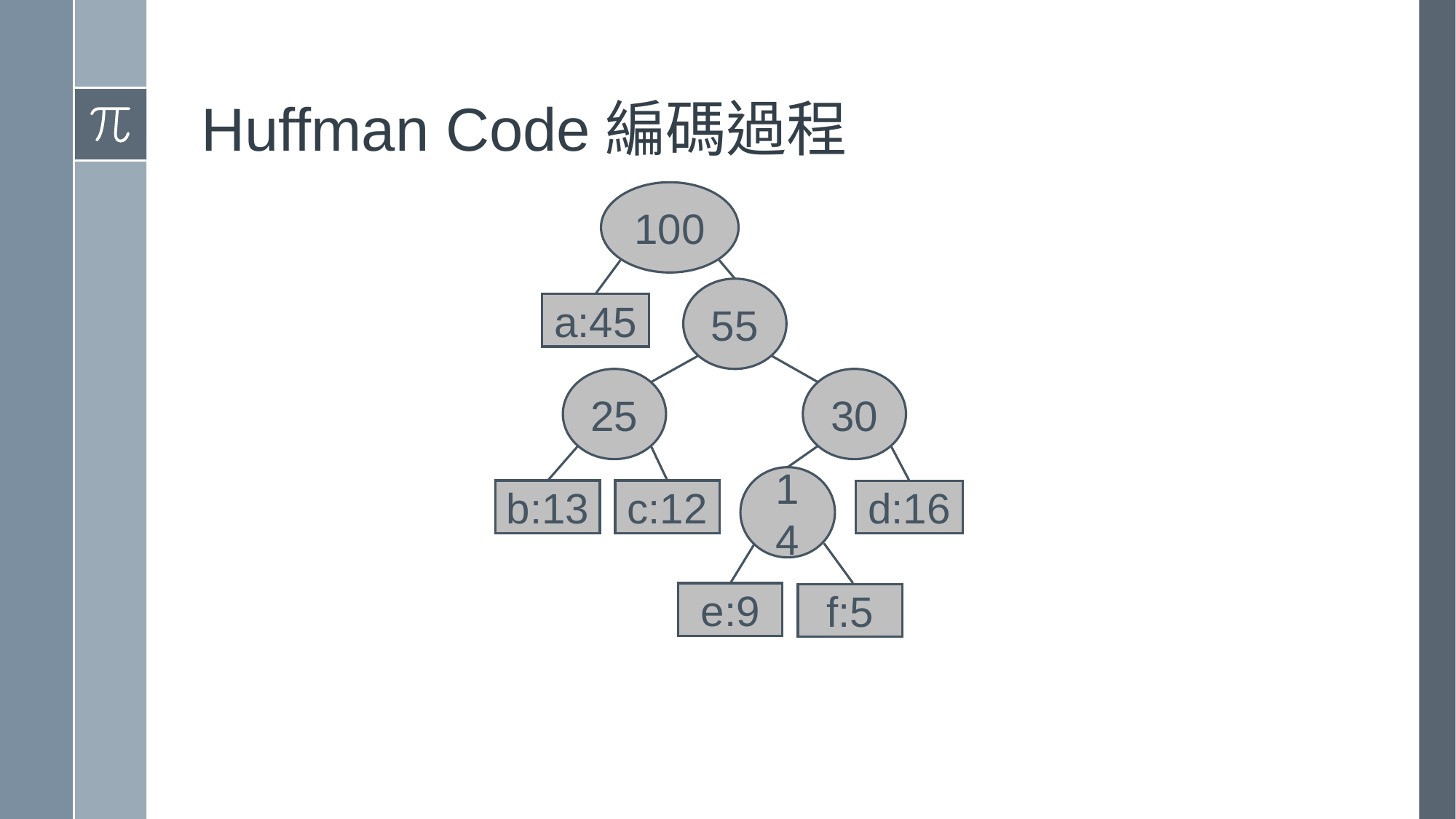

# Huffman Code編碼過程
100
55
a:45
25
30
14
b:13
c:12
d:16
e:9
f:5